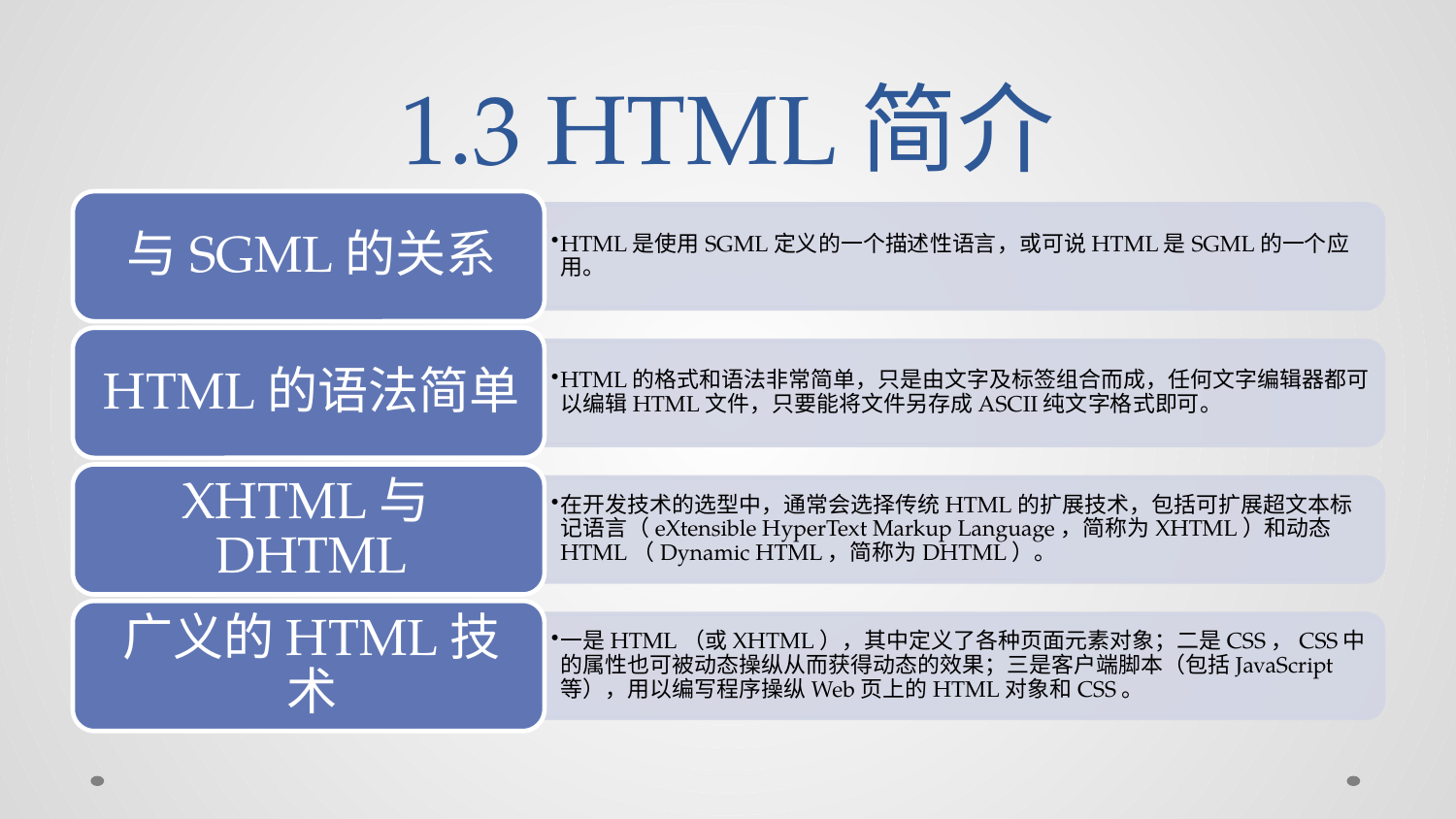

# 1.3 HTML简介
HTML是使用SGML定义的一个描述性语言，或可说HTML是SGML的一个应用。
与SGML的关系
HTML的格式和语法非常简单，只是由文字及标签组合而成，任何文字编辑器都可以编辑HTML文件，只要能将文件另存成ASCII纯文字格式即可。
HTML的语法简单
在开发技术的选型中，通常会选择传统HTML的扩展技术，包括可扩展超文本标记语言（eXtensible HyperText Markup Language，简称为XHTML）和动态HTML（Dynamic HTML，简称为DHTML）。
XHTML与DHTML
一是HTML（或XHTML），其中定义了各种页面元素对象；二是CSS，CSS中的属性也可被动态操纵从而获得动态的效果；三是客户端脚本（包括JavaScript等），用以编写程序操纵Web页上的HTML对象和CSS。
广义的HTML技术